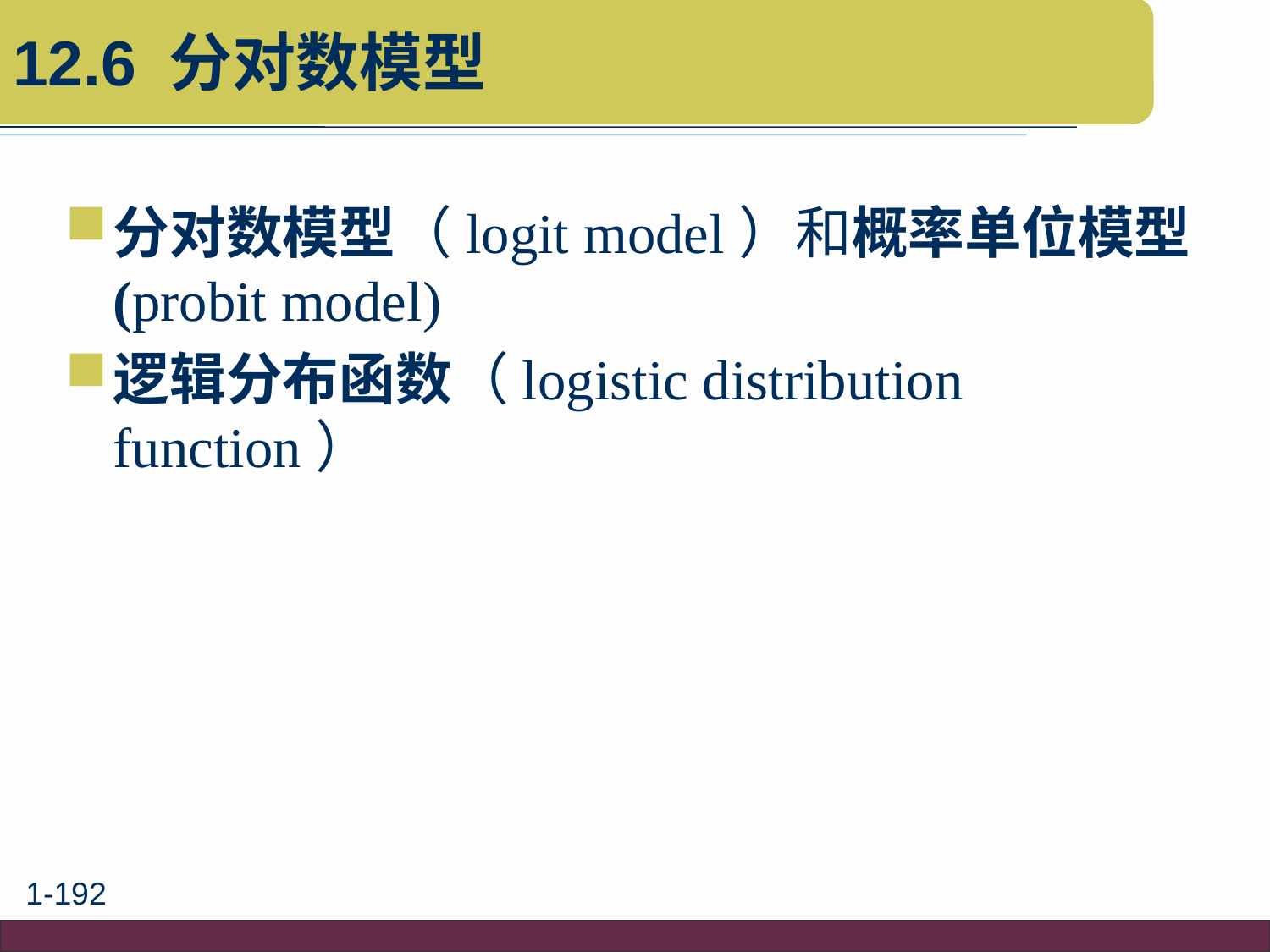

# 12.6 分对数模型
分对数模型（logit model）和概率单位模型(probit model)
逻辑分布函数（logistic distribution function）